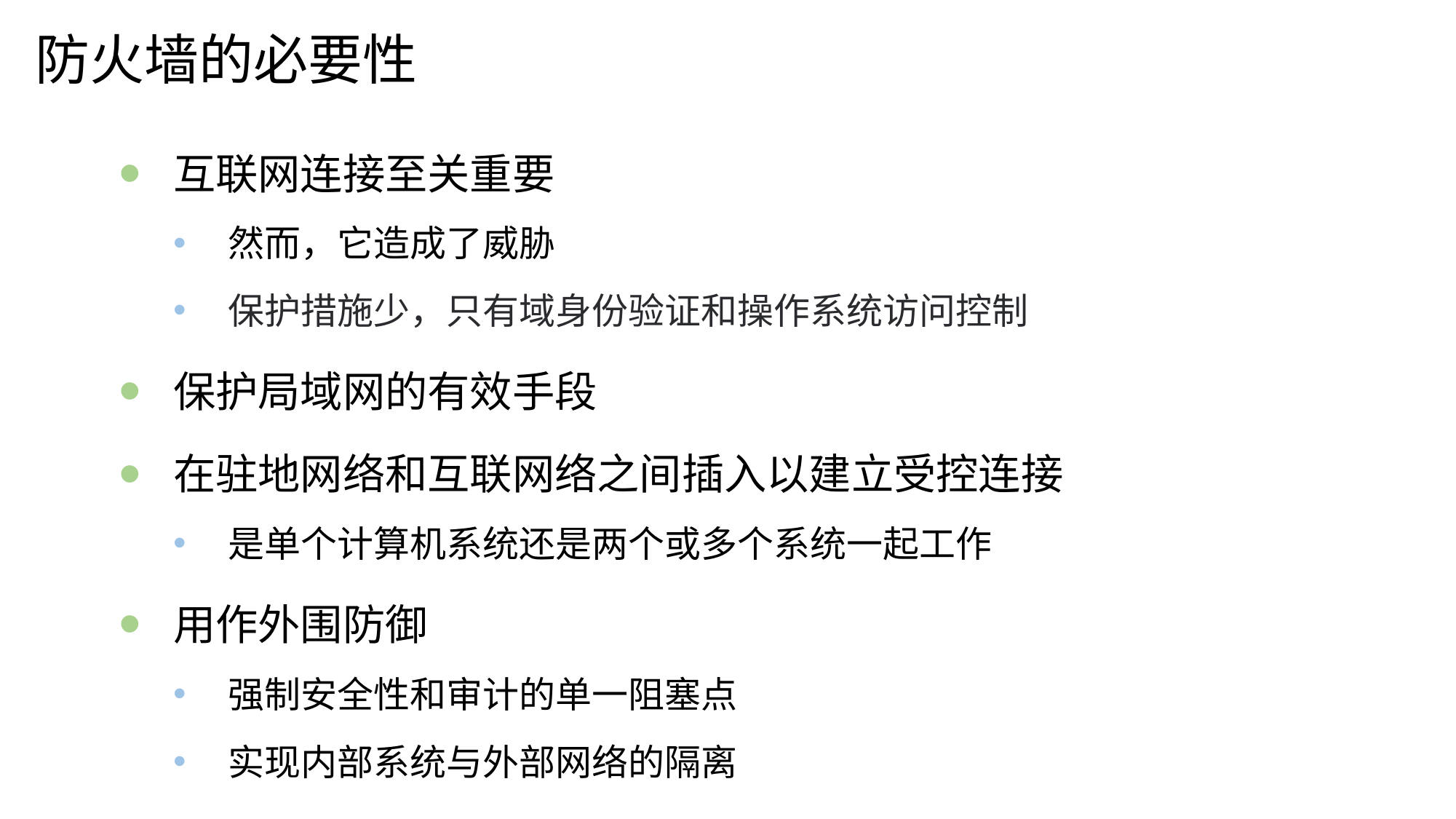

防火墙的必要性
互联网连接至关重要
然而，它造成了威胁
保护措施少，只有域身份验证和操作系统访问控制
保护局域网的有效手段
在驻地网络和互联网络之间插入以建立受控连接
是单个计算机系统还是两个或多个系统一起工作
用作外围防御
强制安全性和审计的单一阻塞点
实现内部系统与外部网络的隔离